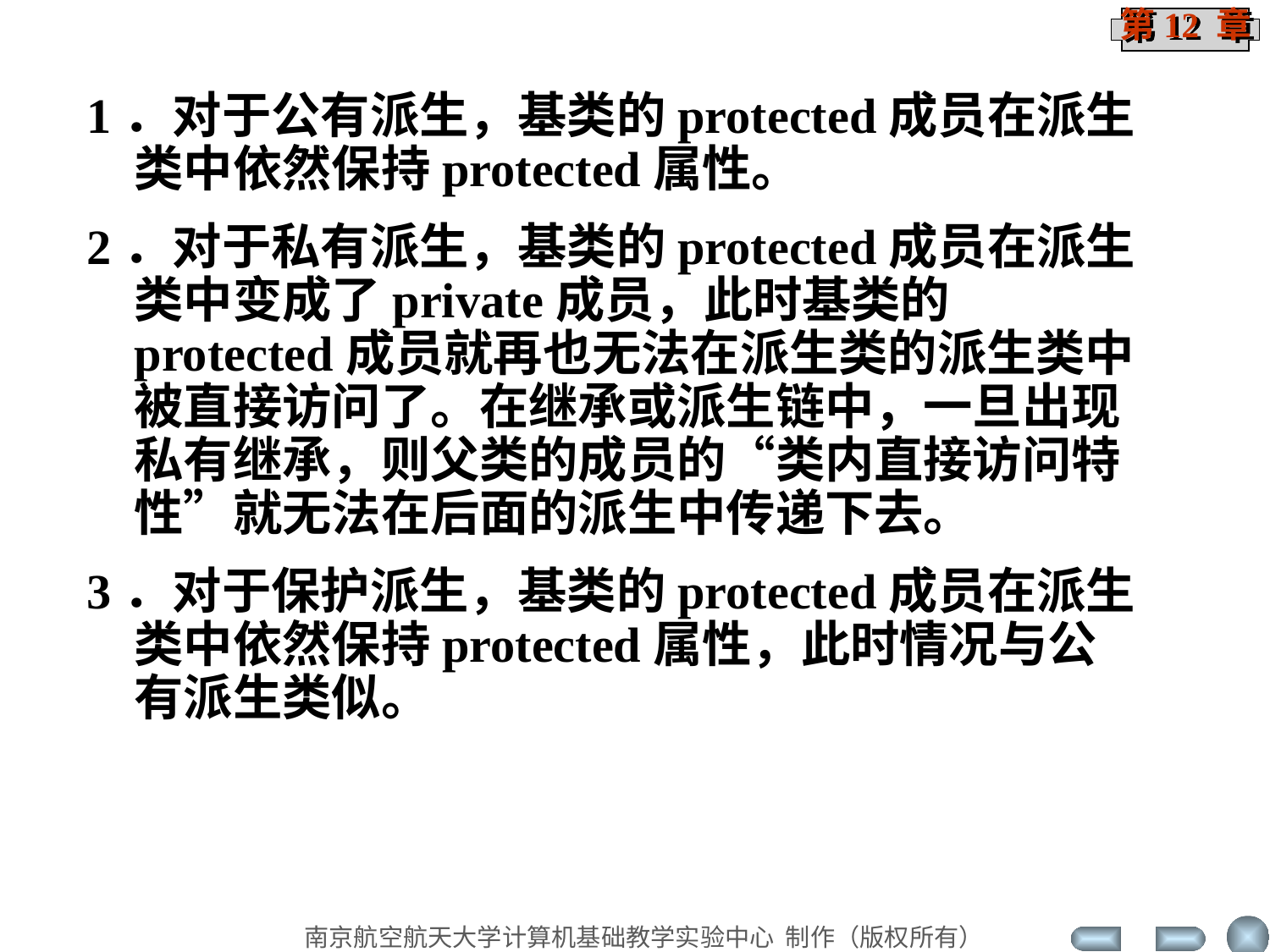

1．对于公有派生，基类的protected成员在派生类中依然保持protected属性。
2．对于私有派生，基类的protected成员在派生类中变成了private成员，此时基类的protected成员就再也无法在派生类的派生类中被直接访问了。在继承或派生链中，一旦出现私有继承，则父类的成员的“类内直接访问特性”就无法在后面的派生中传递下去。
3．对于保护派生，基类的protected成员在派生类中依然保持protected属性，此时情况与公有派生类似。